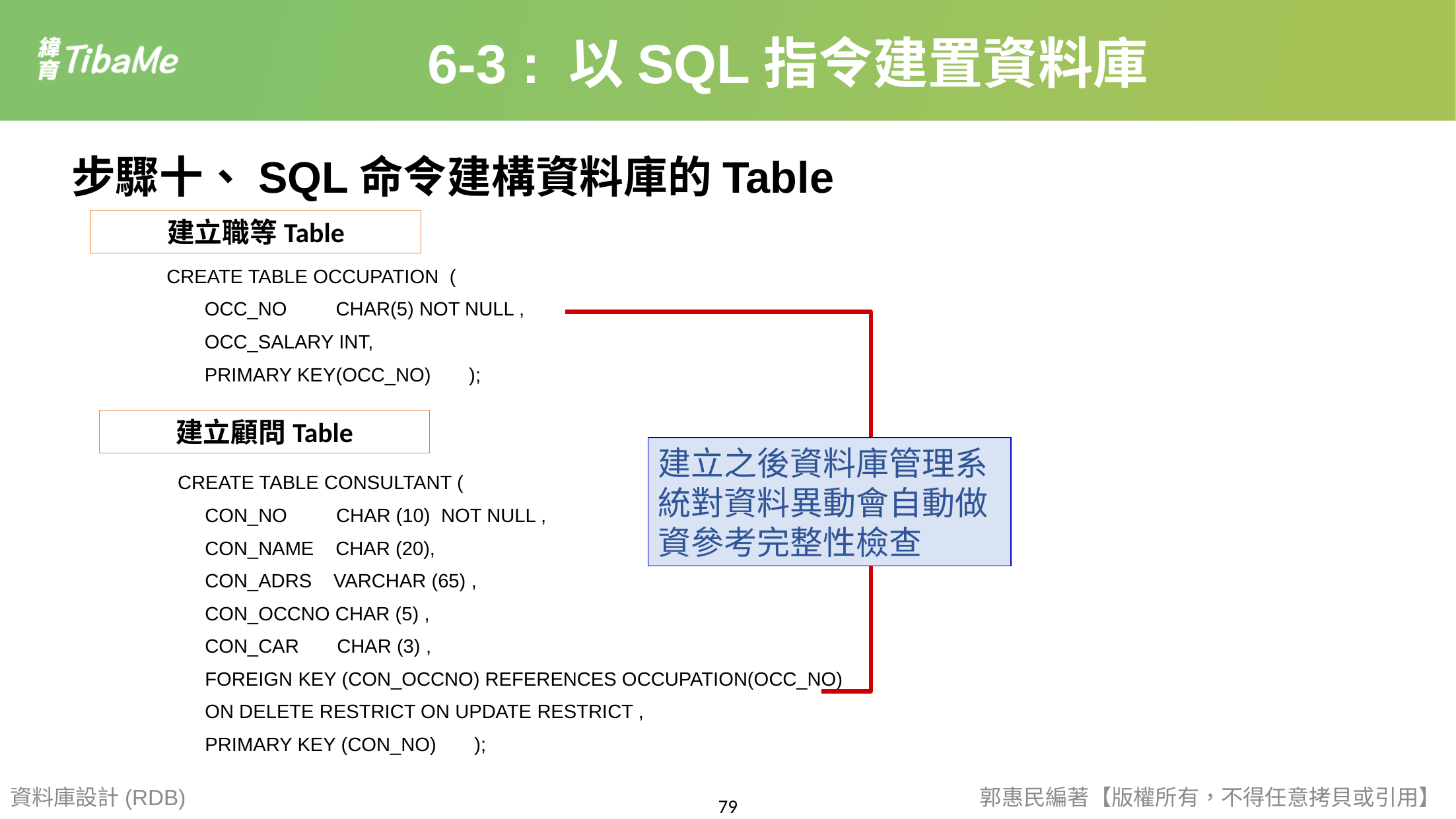

6-3 : 以SQL指令建置資料庫
步驟十、SQL命令建構資料庫的Table
建立職等Table
CREATE TABLE OCCUPATION  (
       OCC_NO         CHAR(5) NOT NULL ,
       OCC_SALARY INT,
       PRIMARY KEY(OCC_NO)       );

建立顧問Table
建立之後資料庫管理系統對資料異動會自動做資參考完整性檢查
CREATE TABLE CONSULTANT (
     CON_NO         CHAR (10)  NOT NULL ,
     CON_NAME    CHAR (20),
     CON_ADRS    VARCHAR (65) ,
     CON_OCCNO CHAR (5) ,
     CON_CAR       CHAR (3) ,
     FOREIGN KEY (CON_OCCNO) REFERENCES OCCUPATION(OCC_NO)
     ON DELETE RESTRICT ON UPDATE RESTRICT ,
     PRIMARY KEY (CON_NO)       );
資料庫設計(RDB)
郭惠民編著【版權所有，不得任意拷貝或引用】